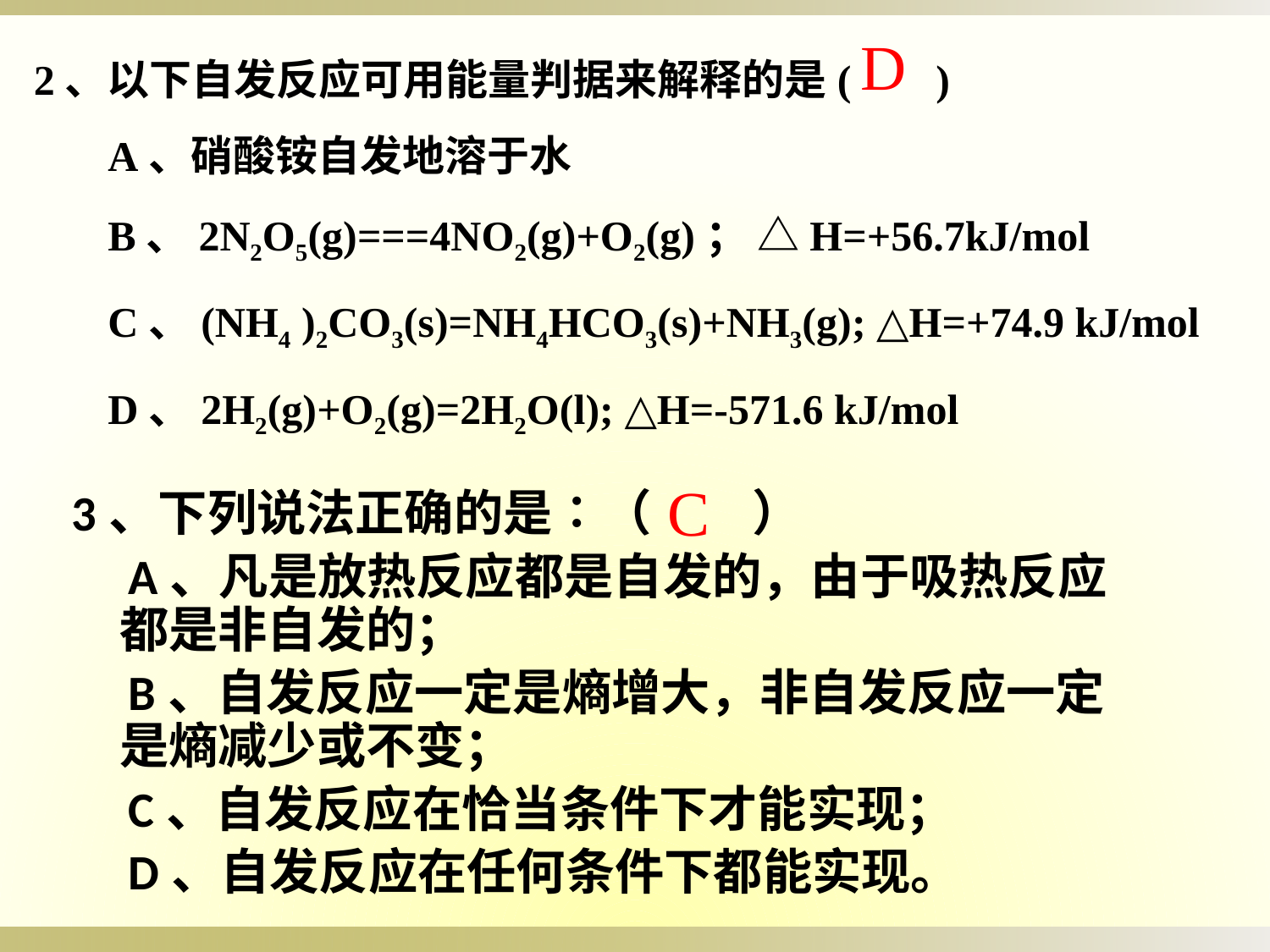

D
2、以下自发反应可用能量判据来解释的是(        )
       A、硝酸铵自发地溶于水
       B、2N2O5(g)===4NO2(g)+O2(g)； △H=+56.7kJ/mol
       C、(NH4 )2CO3(s)=NH4HCO3(s)+NH3(g); △H=+74.9 kJ/mol
       D、2H2(g)+O2(g)=2H2O(l); △H=-571.6 kJ/mol
C
3、下列说法正确的是∶（         ）
     A、凡是放热反应都是自发的，由于吸热反应都是非自发的；
     B、自发反应一定是熵增大，非自发反应一定是熵减少或不变；
     C、自发反应在恰当条件下才能实现；
     D、自发反应在任何条件下都能实现。